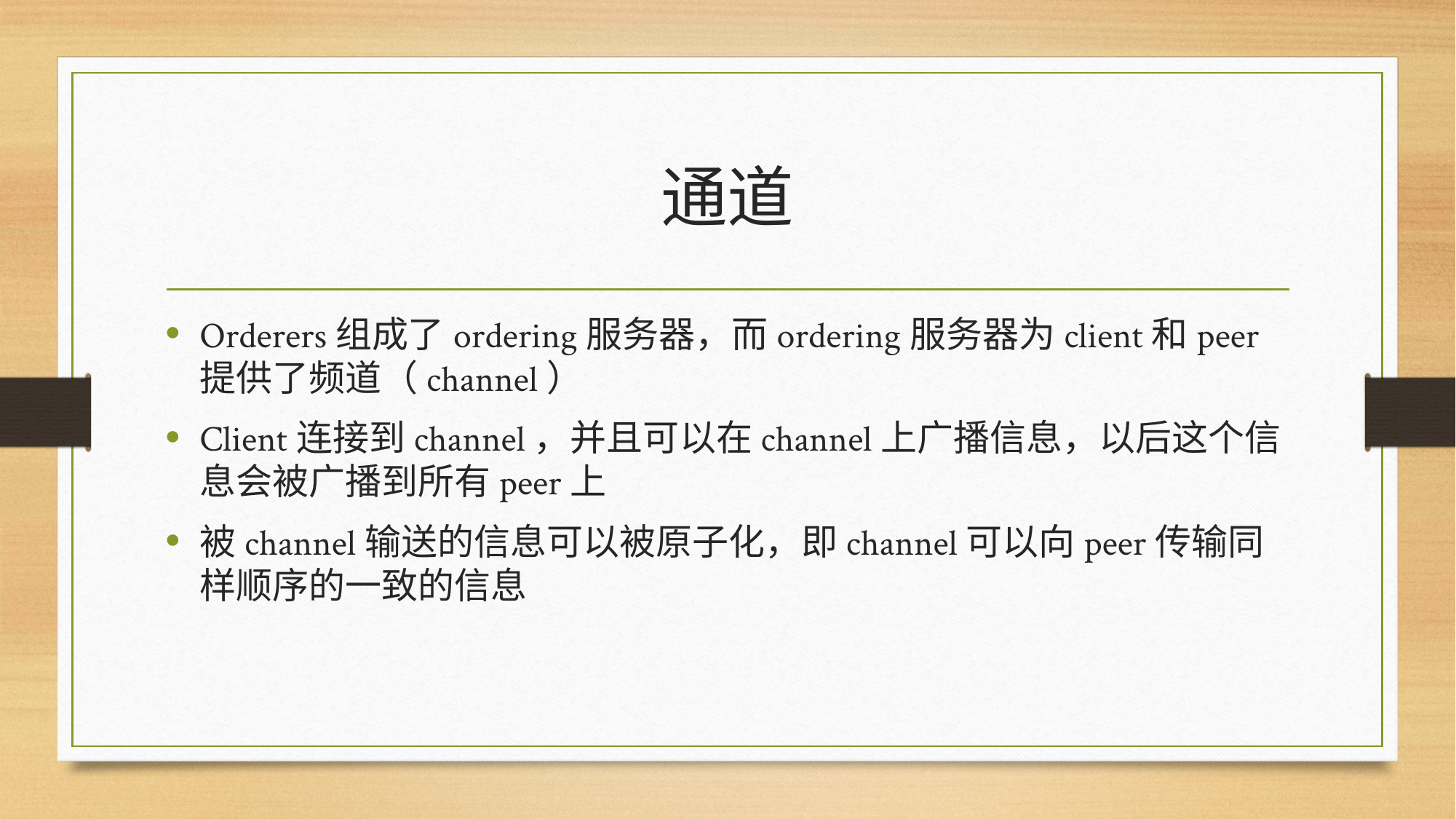

# 通道
Orderers组成了ordering服务器，而ordering服务器为client和peer提供了频道（channel）
Client连接到channel，并且可以在channel上广播信息，以后这个信息会被广播到所有peer上
被channel输送的信息可以被原子化，即channel可以向peer传输同样顺序的一致的信息